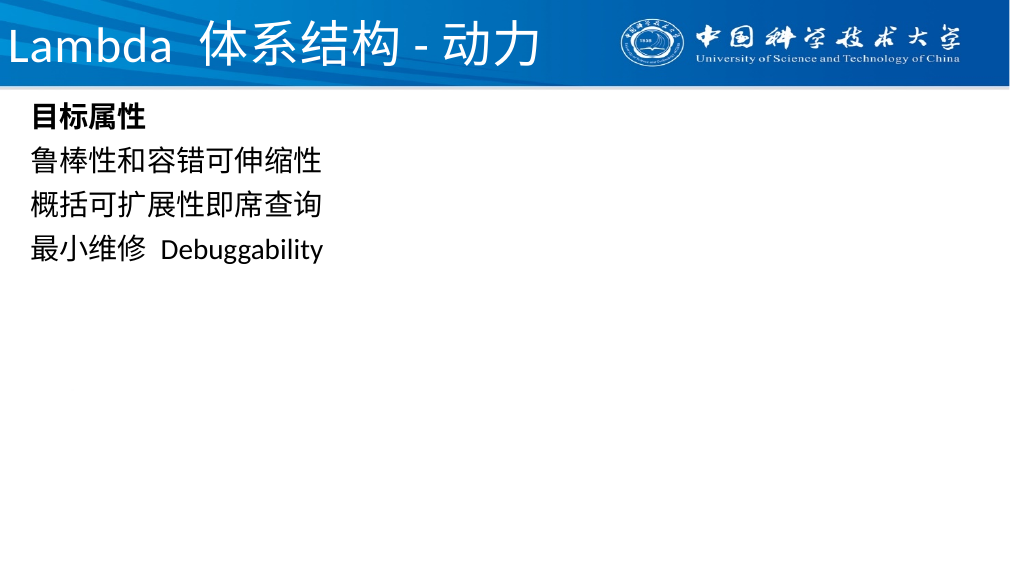

# Lambda 体系结构-动力
目标属性
鲁棒性和容错可伸缩性
概括可扩展性即席查询
最小维修 Debuggability